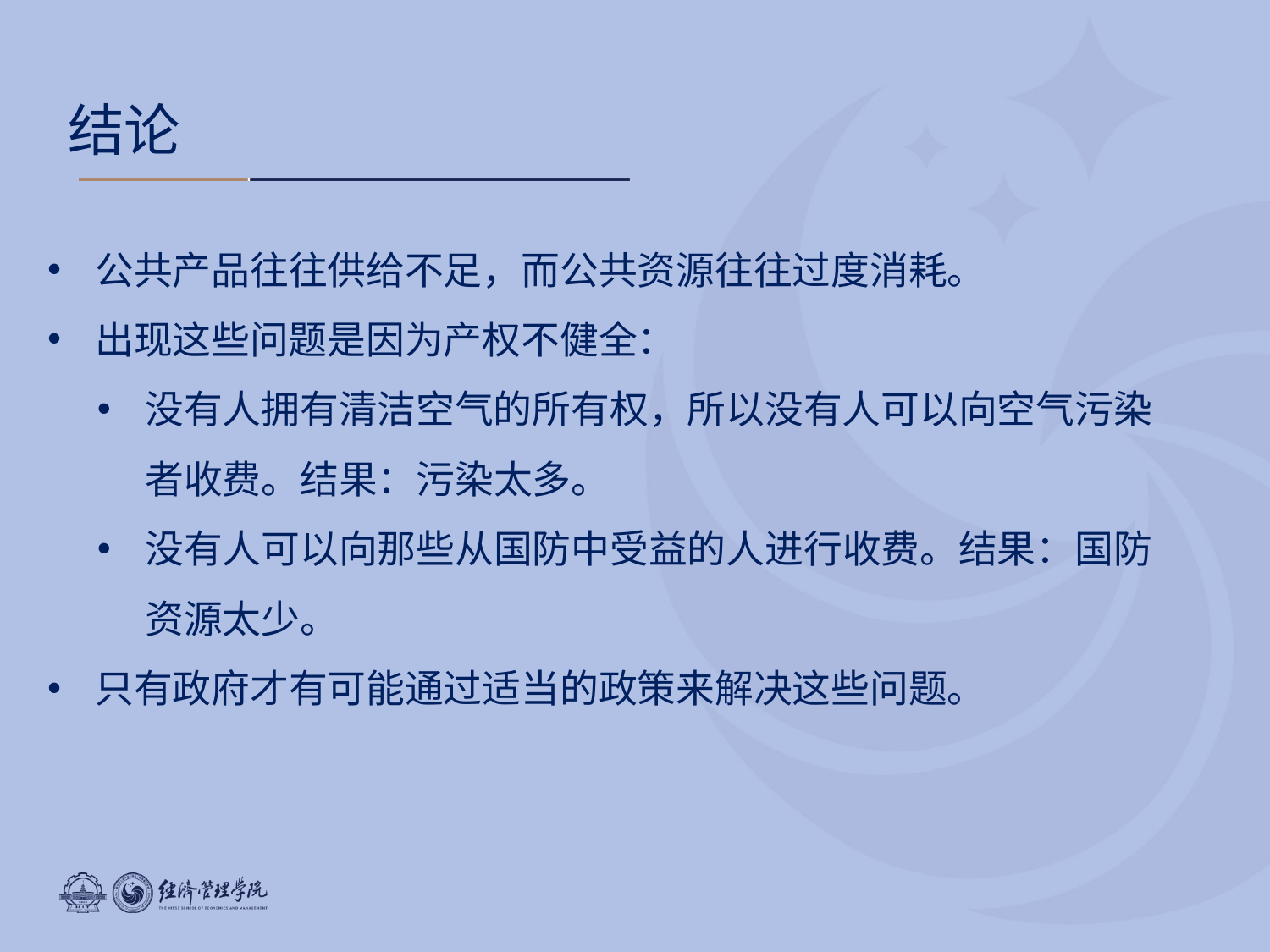

# 结论
公共产品往往供给不足，而公共资源往往过度消耗。
出现这些问题是因为产权不健全：
没有人拥有清洁空气的所有权，所以没有人可以向空气污染者收费。结果：污染太多。
没有人可以向那些从国防中受益的人进行收费。结果：国防资源太少。
只有政府才有可能通过适当的政策来解决这些问题。